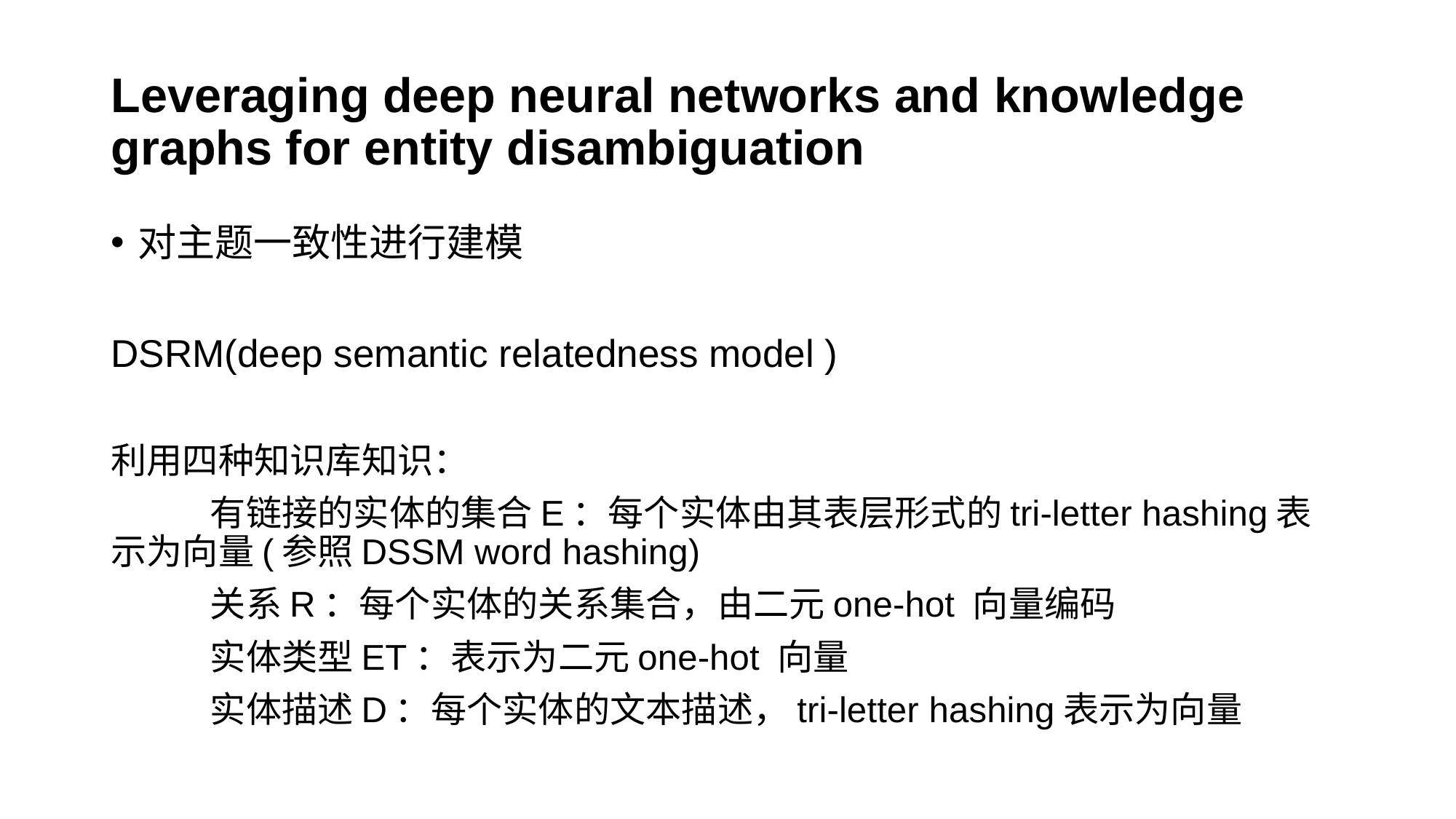

# Leveraging deep neural networks and knowledge graphs for entity disambiguation
对主题一致性进行建模

DSRM(deep semantic relatedness model )

利用四种知识库知识：
	有链接的实体的集合E：每个实体由其表层形式的tri-letter hashing表示为向量(参照DSSM word hashing)
	关系R：每个实体的关系集合，由二元one-hot 向量编码
	实体类型ET：表示为二元one-hot 向量
	实体描述D：每个实体的文本描述，tri-letter hashing表示为向量